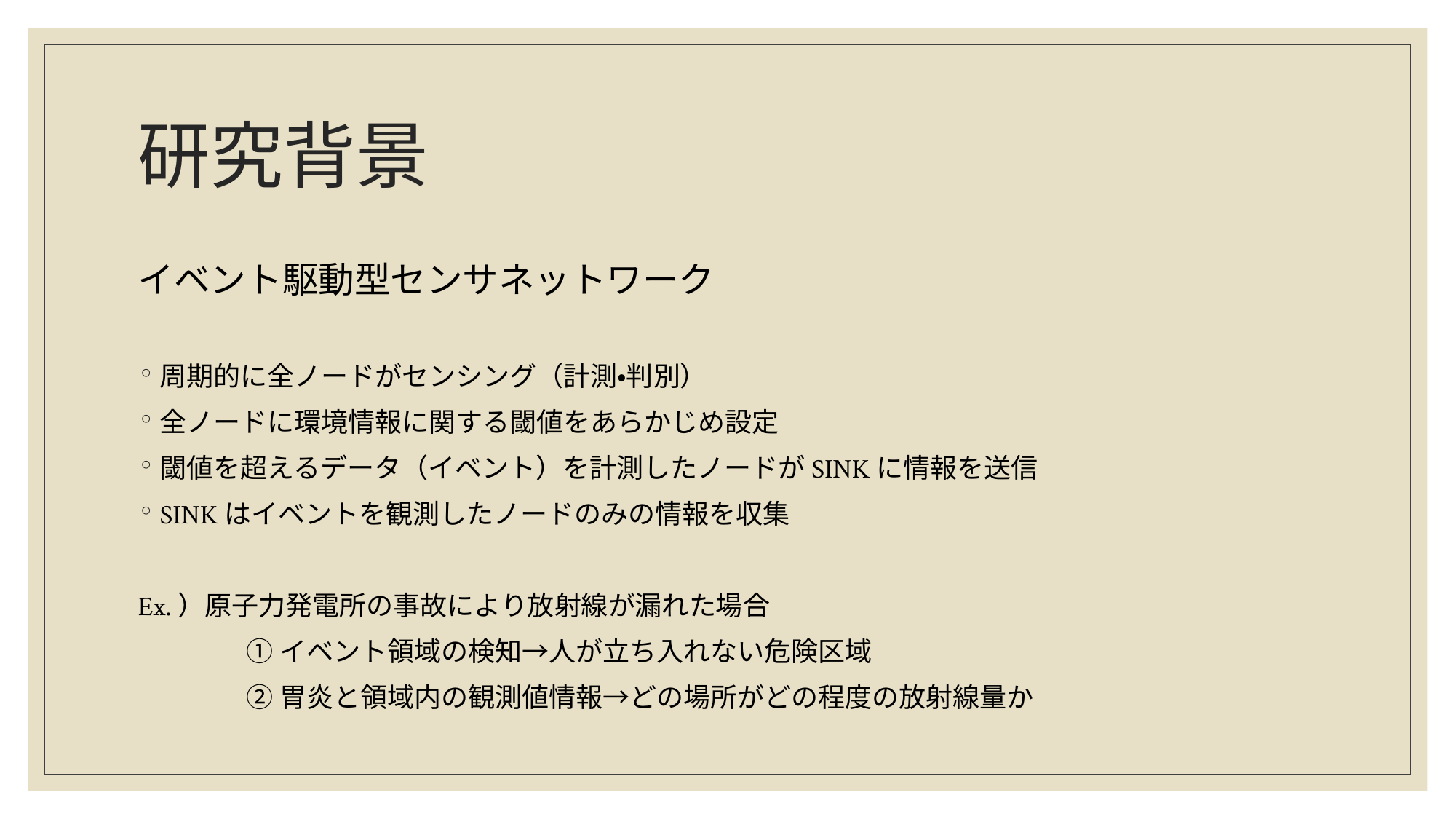

# 研究背景
イベント駆動型センサネットワーク

周期的に全ノードがセンシング（計測・判別）
全ノードに環境情報に関する閾値をあらかじめ設定
閾値を超えるデータ（イベント）を計測したノードがSINKに情報を送信
SINKはイベントを観測したノードのみの情報を収集

Ex.）原子力発電所の事故により放射線が漏れた場合
	①イベント領域の検知→人が立ち入れない危険区域
	②胃炎と領域内の観測値情報→どの場所がどの程度の放射線量か